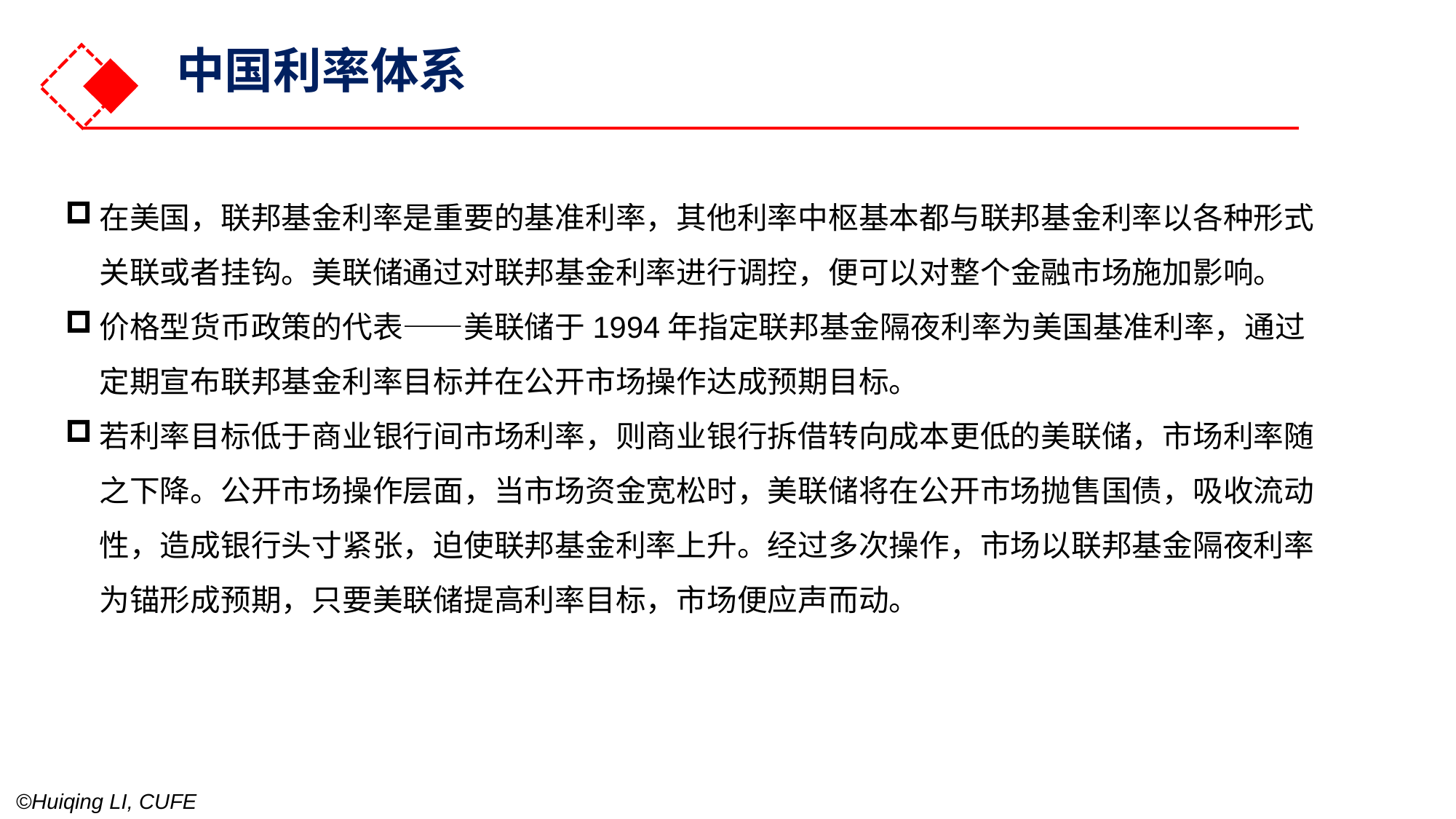

中国利率体系

在美国，联邦基金利率是重要的基准利率，其他利率中枢基本都与联邦基金利率以各种形式关联或者挂钩。美联储通过对联邦基金利率进行调控，便可以对整个金融市场施加影响。
价格型货币政策的代表——美联储于1994年指定联邦基金隔夜利率为美国基准利率，通过定期宣布联邦基金利率目标并在公开市场操作达成预期目标。
若利率目标低于商业银行间市场利率，则商业银行拆借转向成本更低的美联储，市场利率随之下降。公开市场操作层面，当市场资金宽松时，美联储将在公开市场抛售国债，吸收流动性，造成银行头寸紧张，迫使联邦基金利率上升。经过多次操作，市场以联邦基金隔夜利率为锚形成预期，只要美联储提高利率目标，市场便应声而动。